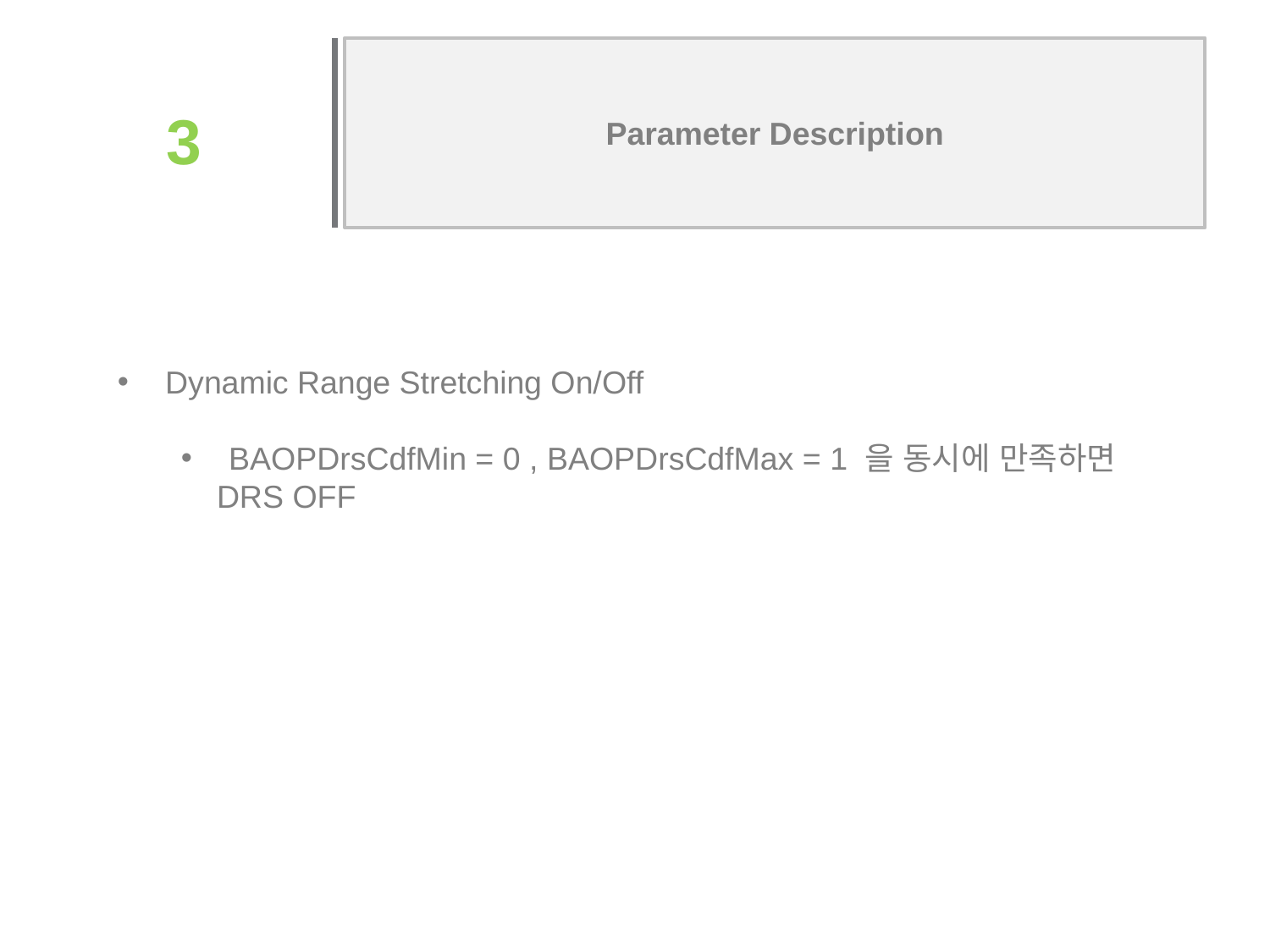

# 3
Parameter Description
Dynamic Range Stretching On/Off

BAOPDrsCdfMin = 0 , BAOPDrsCdfMax = 1 을 동시에 만족하면
    DRS OFF